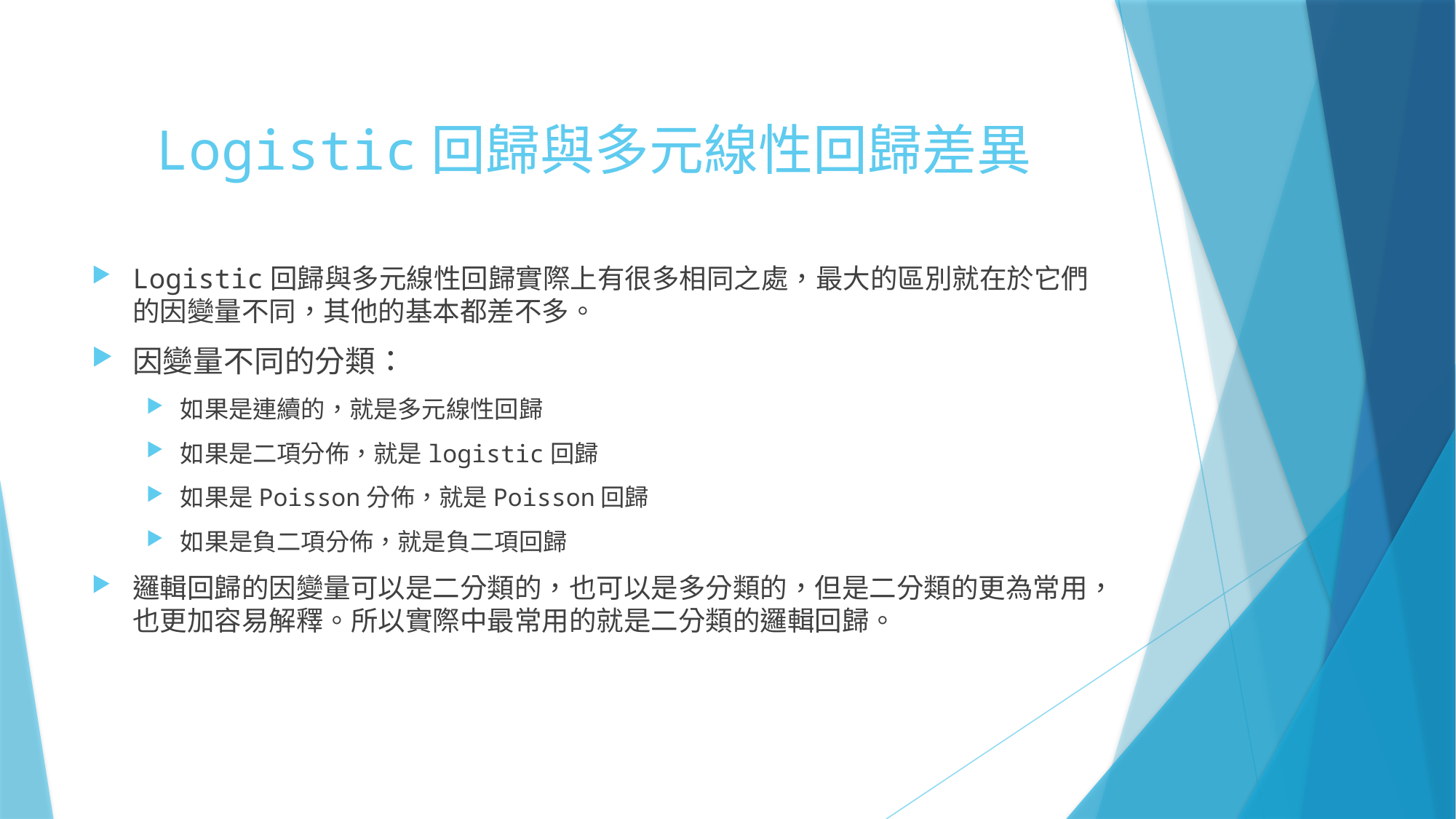

# Logistic回歸與多元線性回歸差異
Logistic回歸與多元線性回歸實際上有很多相同之處，最大的區別就在於它們的因變量不同，其他的基本都差不多。
因變量不同的分類：
如果是連續的，就是多元線性回歸
如果是二項分佈，就是logistic回歸
如果是Poisson分佈，就是Poisson回歸
如果是負二項分佈，就是負二項回歸
邏輯回歸的因變量可以是二分類的，也可以是多分類的，但是二分類的更為常用，也更加容易解釋。所以實際中最常用的就是二分類的邏輯回歸。